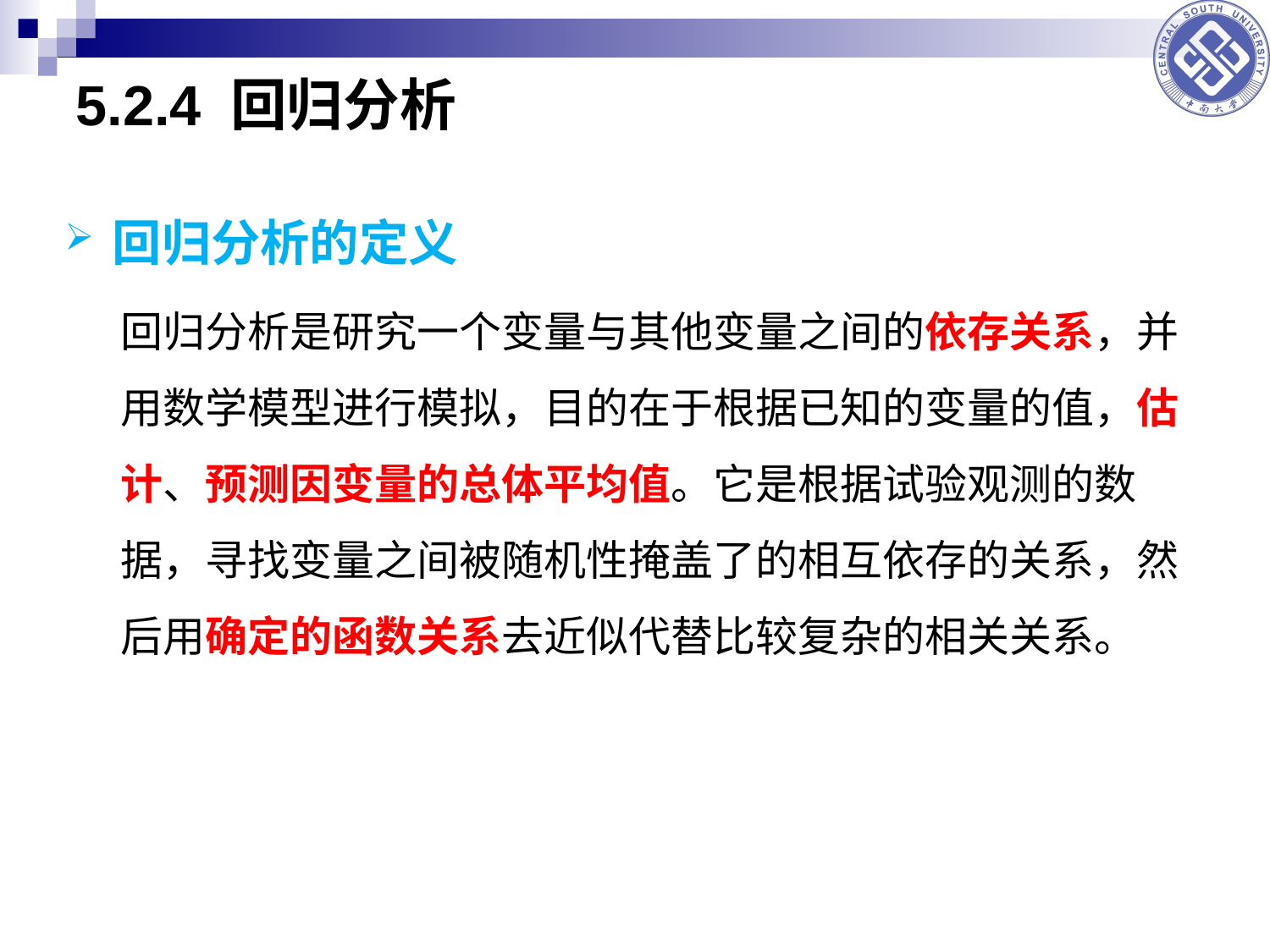

5.2.4 回归分析
回归分析的定义
回归分析是研究一个变量与其他变量之间的依存关系，并用数学模型进行模拟，目的在于根据已知的变量的值，估计、预测因变量的总体平均值。它是根据试验观测的数据，寻找变量之间被随机性掩盖了的相互依存的关系，然后用确定的函数关系去近似代替比较复杂的相关关系。